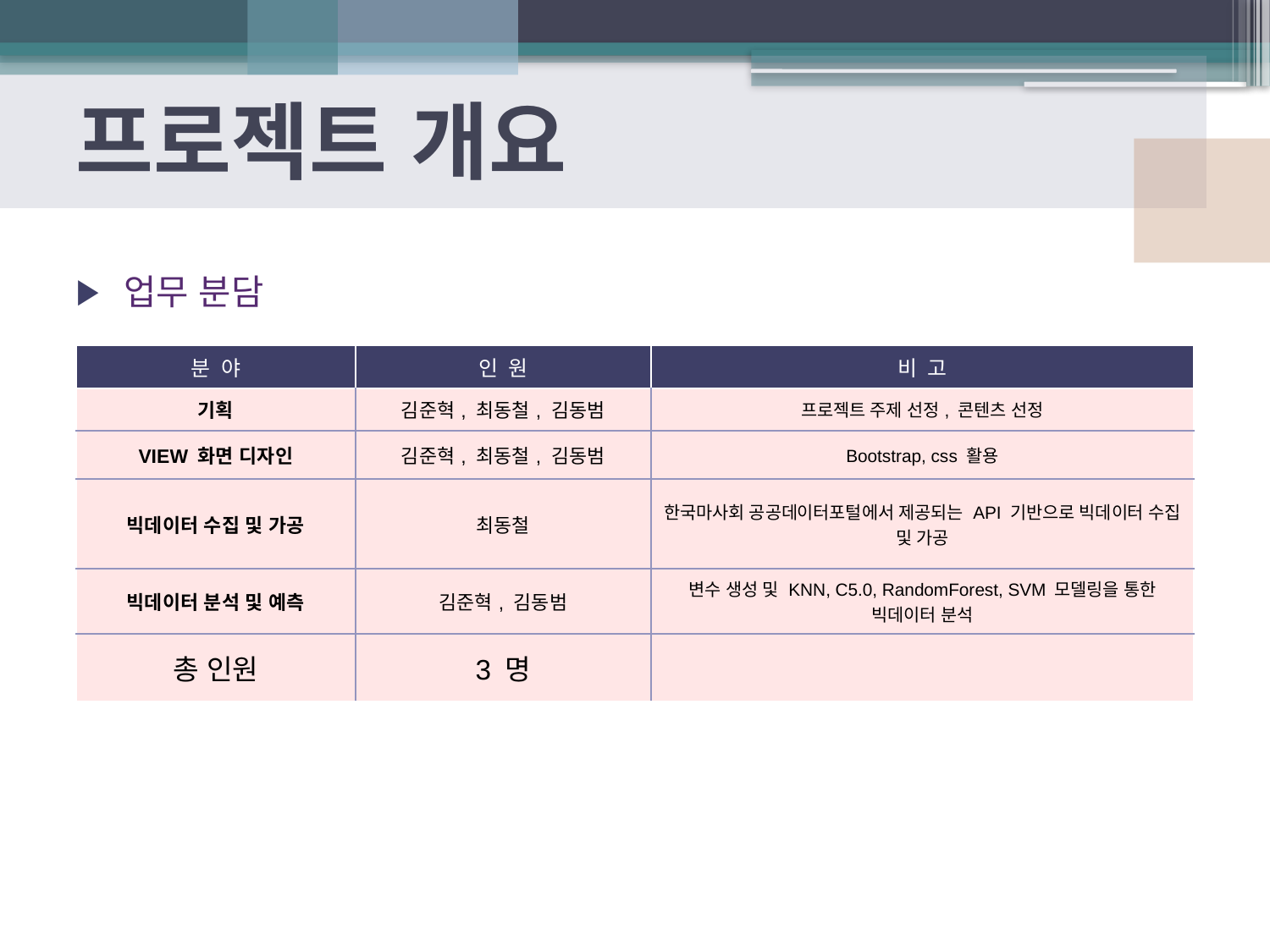

# 프로젝트 개요
업무 분담
| 분야 | 인원 | 비고 |
| --- | --- | --- |
| 기획 | 김준혁, 최동철, 김동범 | 프로젝트 주제 선정, 콘텐츠 선정 |
| VIEW 화면 디자인 | 김준혁, 최동철, 김동범 | Bootstrap, css 활용 |
| 빅데이터 수집 및 가공 | 최동철 | 한국마사회 공공데이터포털에서 제공되는 API 기반으로 빅데이터 수집 및 가공 |
| 빅데이터 분석 및 예측 | 김준혁, 김동범 | 변수 생성 및 KNN, C5.0, RandomForest, SVM 모델링을 통한 빅데이터 분석 |
| 총 인원 | 3 명 |  |